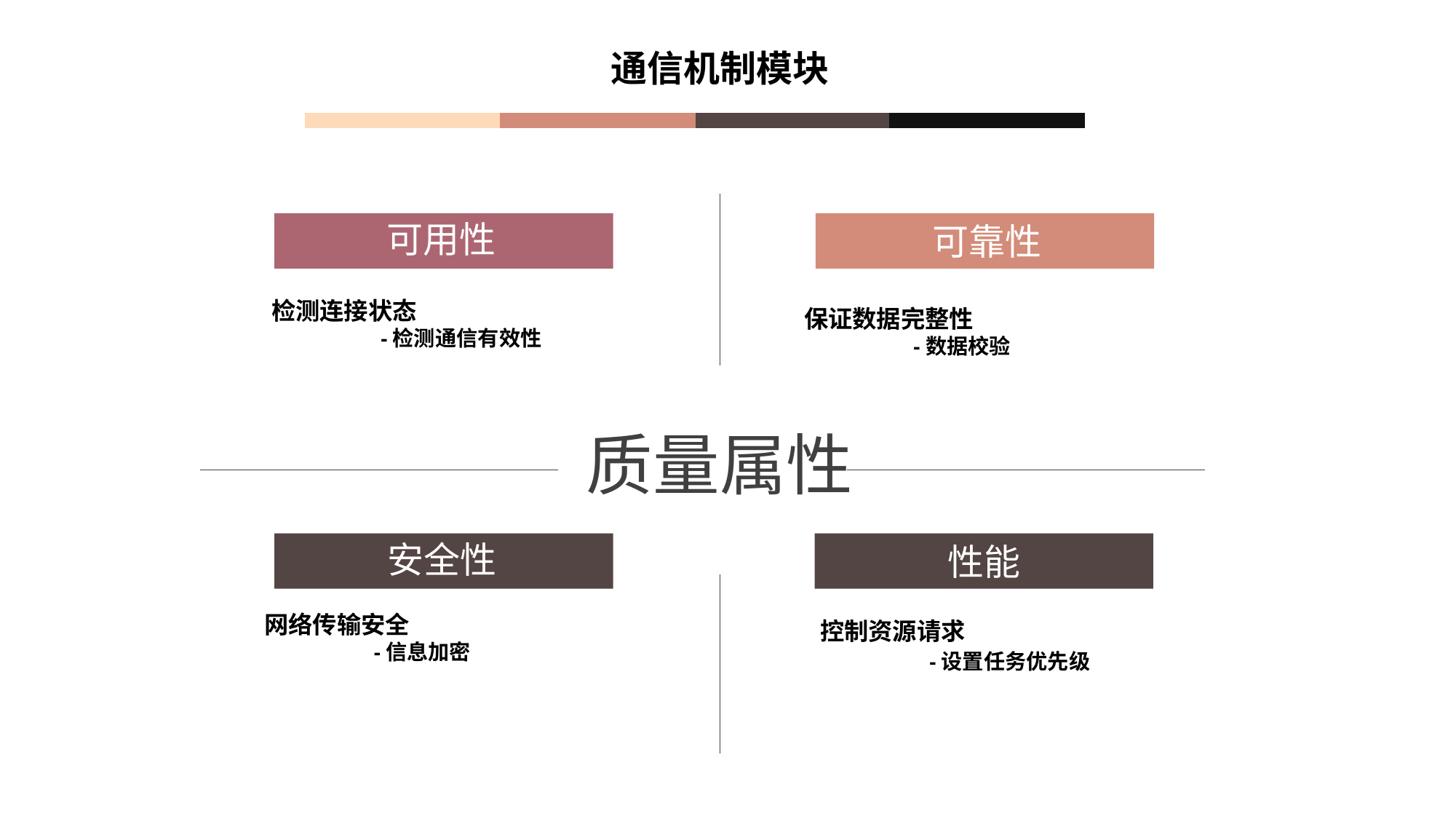

通信机制模块
可用性

可靠性
检测连接状态
	-检测通信有效性
保证数据完整性
	-数据校验
质量属性
安全性

性能
HREATS
网络传输安全
	-信息加密
控制资源请求
	-设置任务优先级